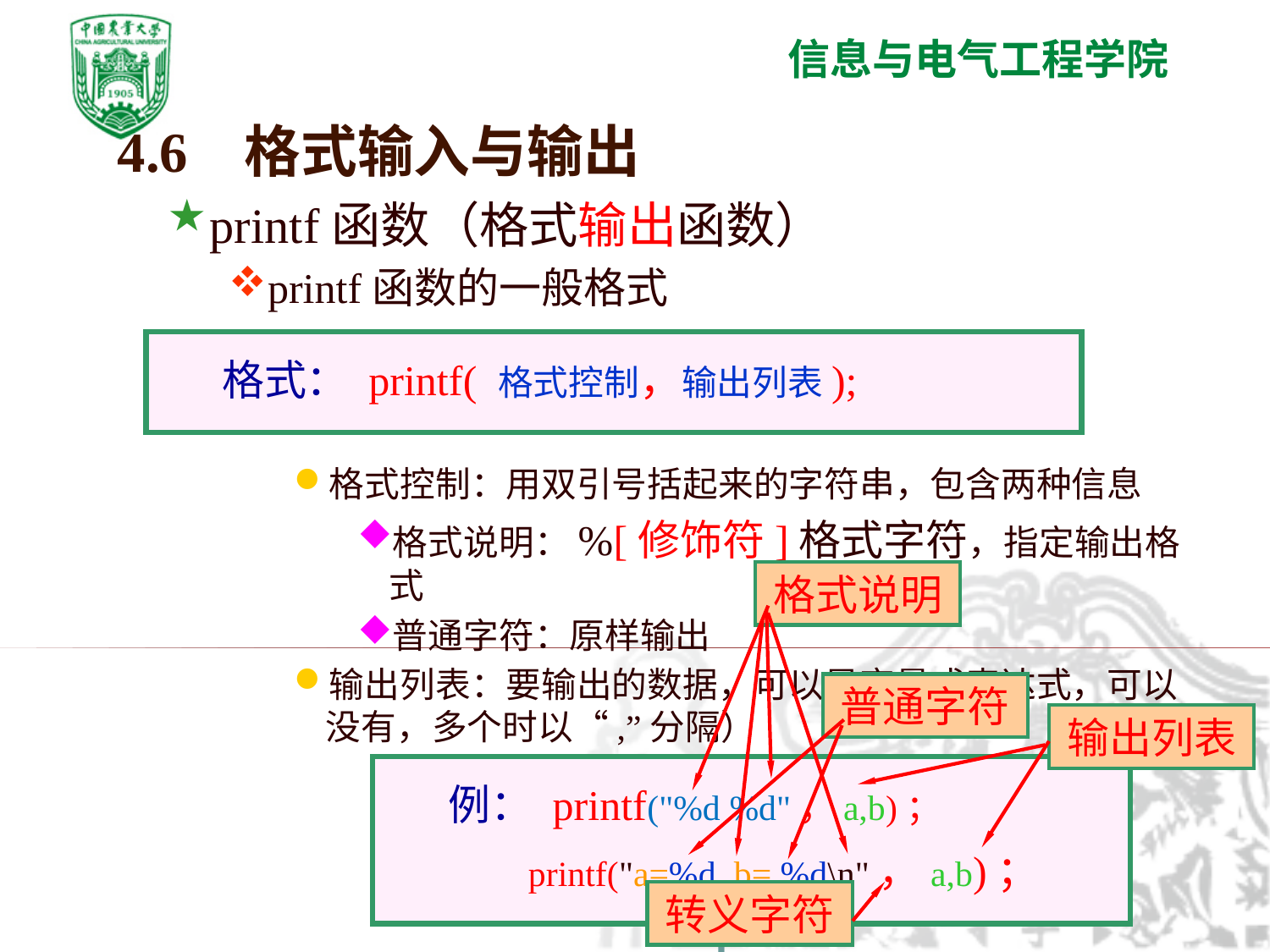

4.6   格式输入与输出
printf函数（格式输出函数）
printf函数的一般格式
格式： printf( 格式控制，输出列表);

格式控制：用双引号括起来的字符串，包含两种信息
格式说明：%[修饰符]格式字符，指定输出格式
普通字符：原样输出
输出列表：要输出的数据，可以是变量或表达式，可以没有，多个时以“,”分隔）
格式说明

普通字符

输出列表

例： printf("%d %d"，a,b)；
         printf("a=%d  b= %d\n"，a,b)；

转义字符